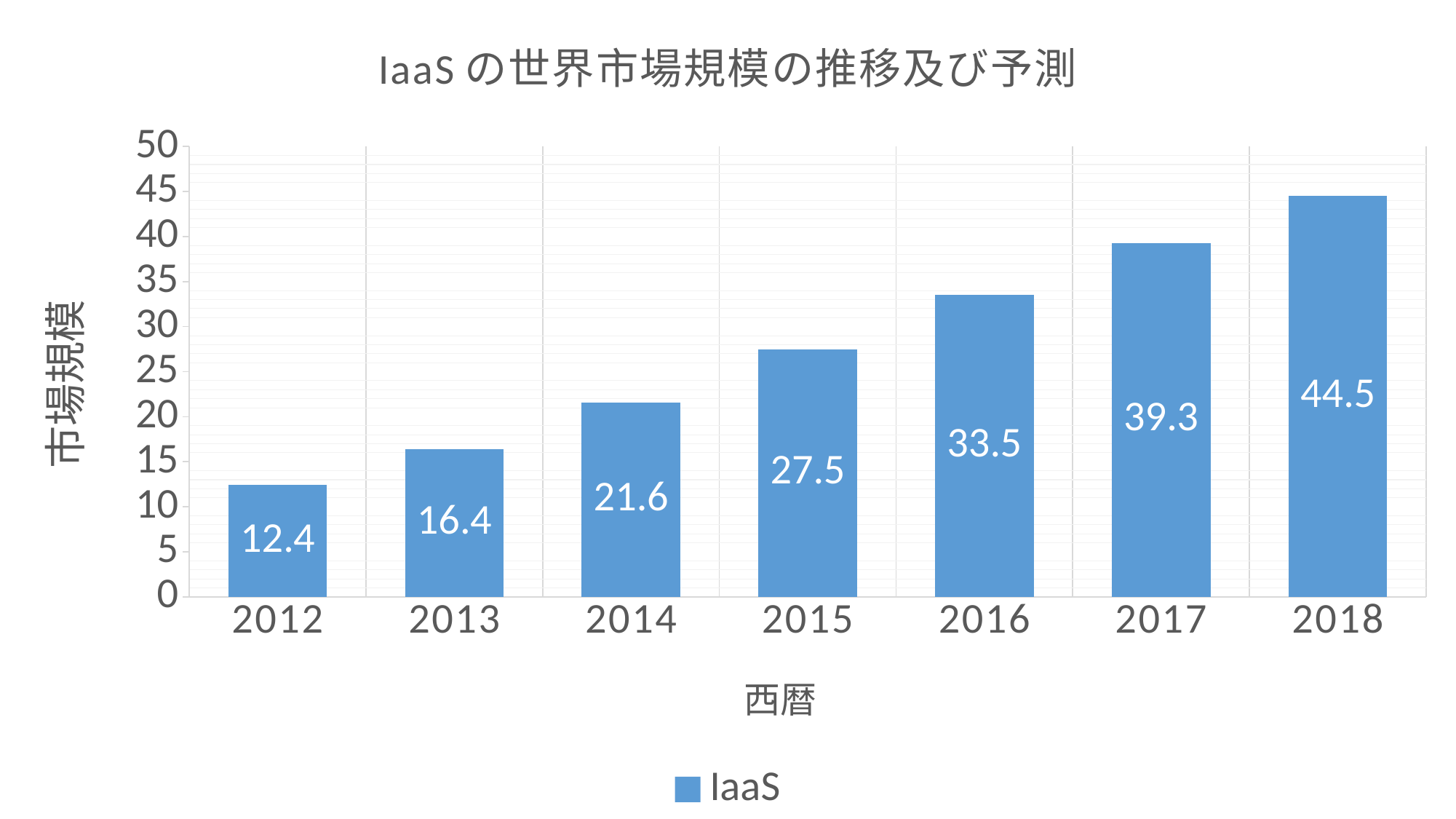

### Chart: IaaSの世界市場規模の推移及び予測

| Category | IaaS |
|---|---|
| 2012 | 12.4 |
| 2013 | 16.4 |
| 2014 | 21.6 |
| 2015 | 27.5 |
| 2016 | 33.5 |
| 2017 | 39.3 |
| 2018 | 44.5 |